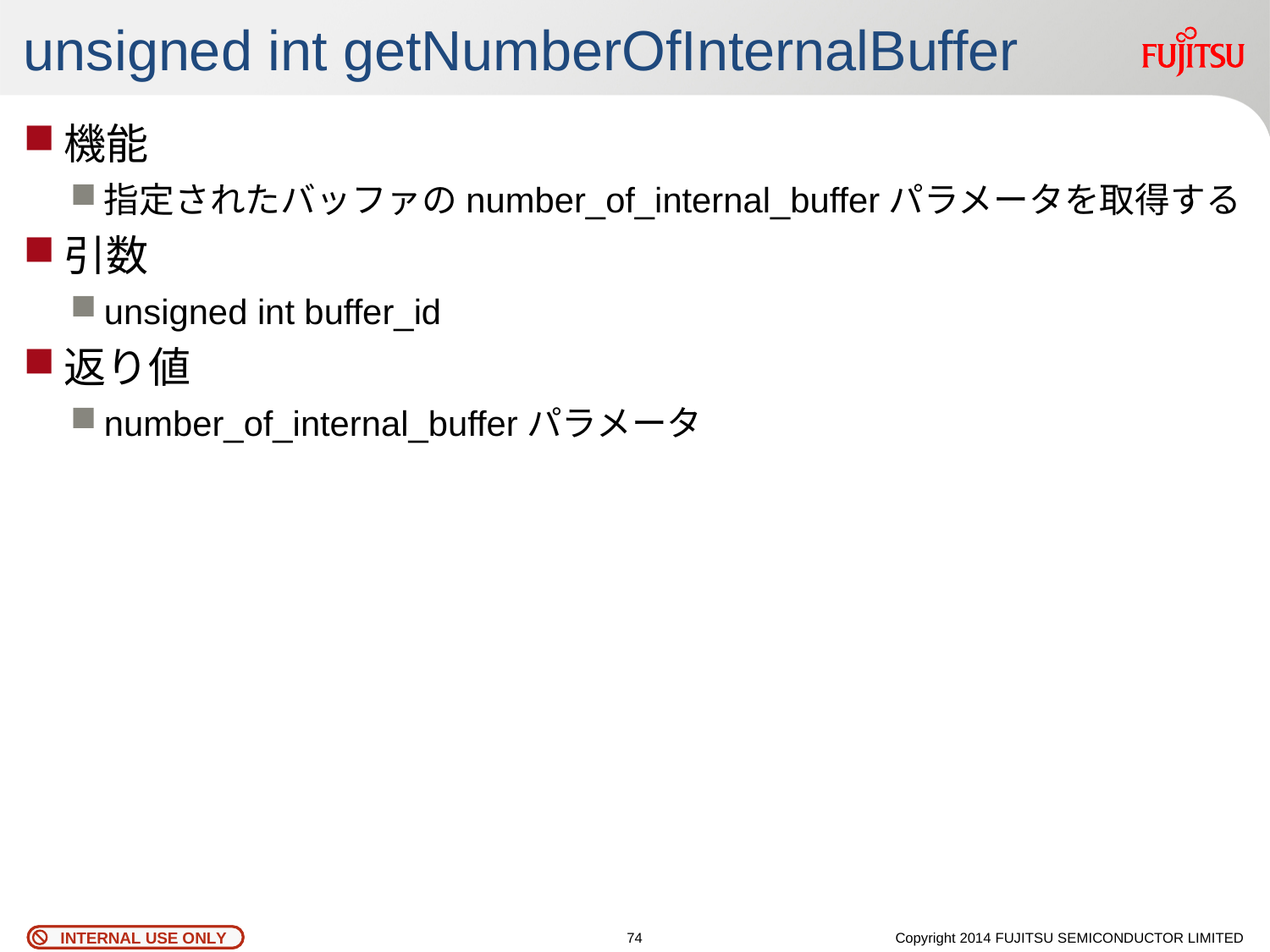

# unsigned int getNumberOfInternalBuffer
機能
指定されたバッファのnumber_of_internal_bufferパラメータを取得する
引数
unsigned int buffer_id
返り値
number_of_internal_bufferパラメータ

74
Copyright 2014 FUJITSU SEMICONDUCTOR LIMITED